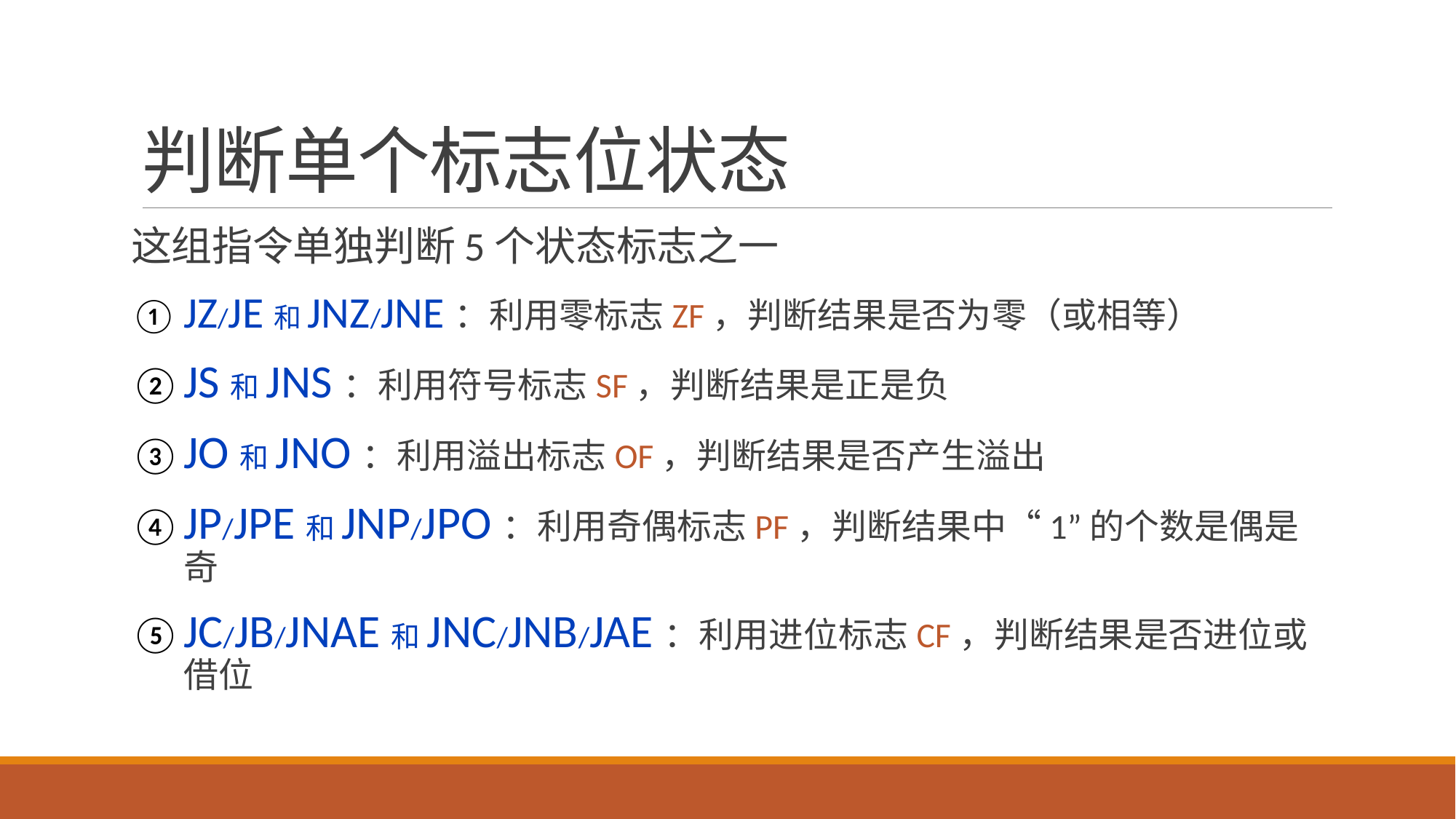

# 判断单个标志位状态
这组指令单独判断5个状态标志之一
JZ/JE和JNZ/JNE：利用零标志ZF，判断结果是否为零（或相等）
JS和JNS：利用符号标志SF，判断结果是正是负
JO和JNO：利用溢出标志OF，判断结果是否产生溢出
JP/JPE和JNP/JPO：利用奇偶标志PF，判断结果中“1”的个数是偶是奇
JC/JB/JNAE和JNC/JNB/JAE：利用进位标志CF，判断结果是否进位或借位